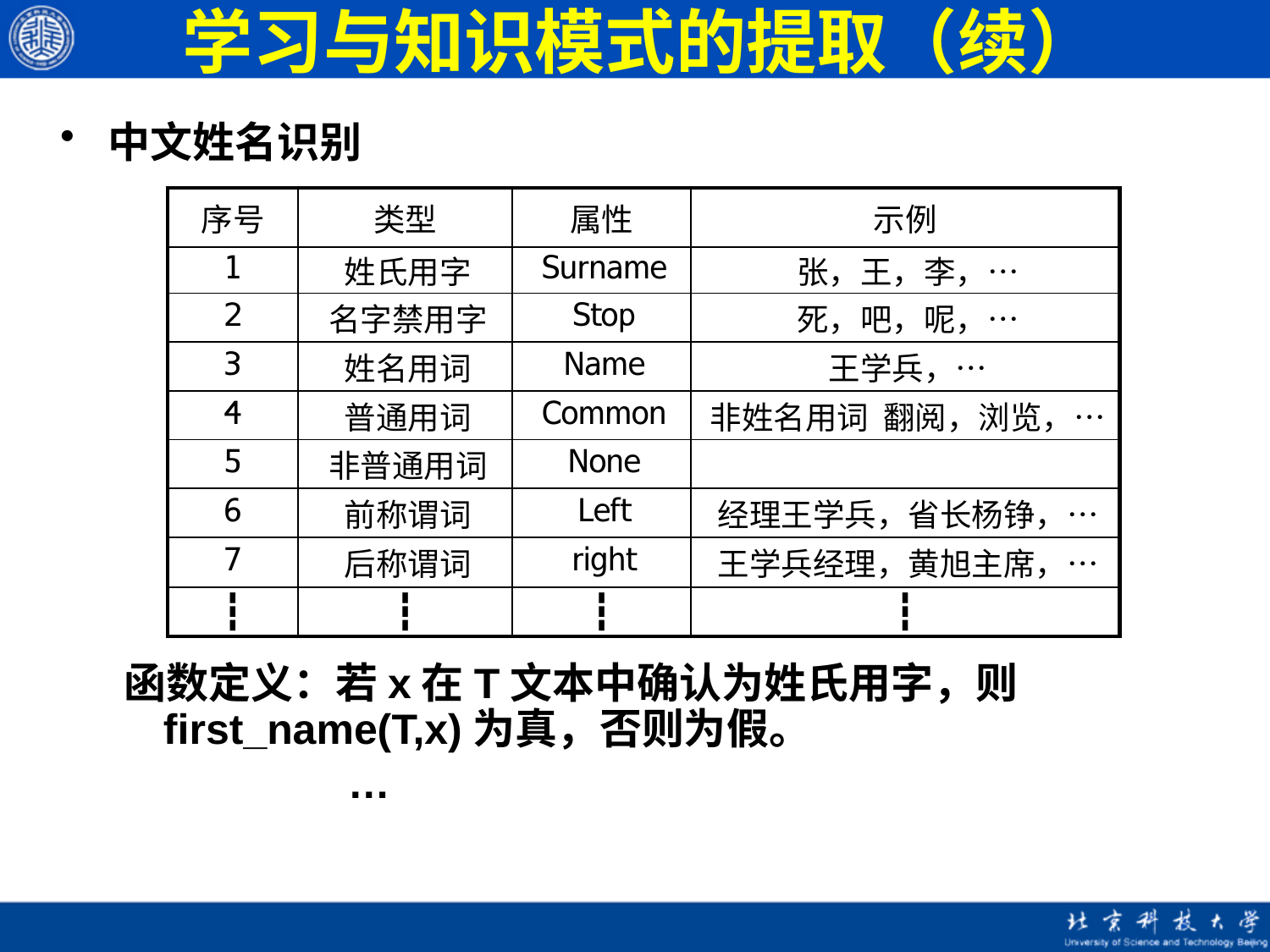

# 学习与知识模式的提取（续）
中文姓名识别

函数定义：若x在T文本中确认为姓氏用字，则first_name(T,x)为真，否则为假。
                   …
| 序号 | 类型 | 属性 | 示例 |
| --- | --- | --- | --- |
| 1 | 姓氏用字 | Surname | 张，王，李，… |
| 2 | 名字禁用字 | Stop | 死，吧，呢，… |
| 3 | 姓名用词 | Name | 王学兵，… |
| 4 | 普通用词 | Common | 非姓名用词 翻阅，浏览，… |
| 5 | 非普通用词 | None |  |
| 6 | 前称谓词 | Left | 经理王学兵，省长杨铮，… |
| 7 | 后称谓词 | right | 王学兵经理，黄旭主席，… |
| ┇ | ┇ | ┇ | ┇ |
37